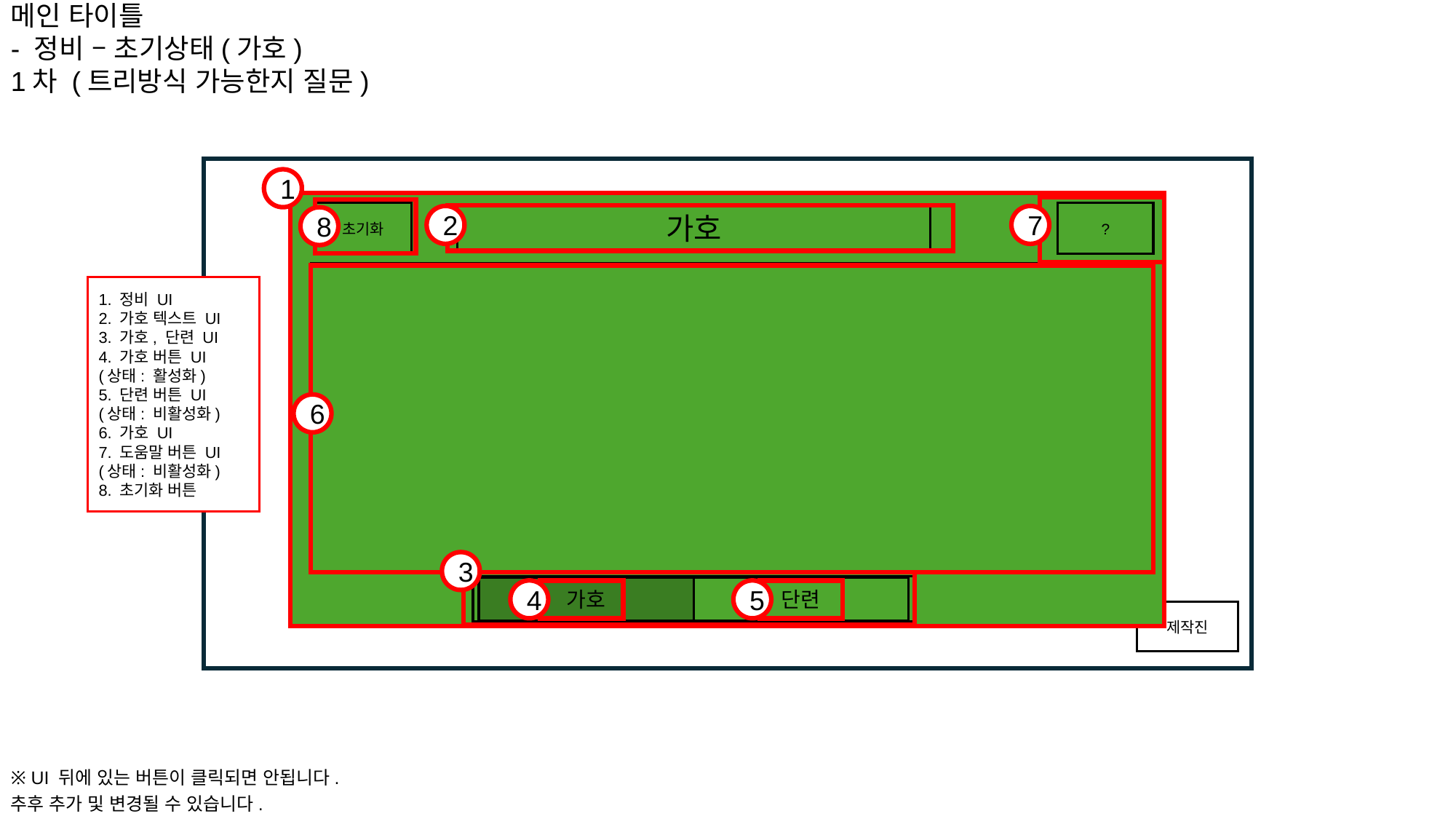

메인 타이틀
- 정비 – 초기상태(가호)
1차 (트리방식 가능한지 질문)
ㅁ
1

초기화
?

가호
2
7
8
게임 이름

1. 정비 UI
2. 가호 텍스트 UI
3. 가호, 단련 UI
4. 가호 버튼 UI
(상태: 활성화)
5. 단련 버튼 UI
(상태: 비활성화)
6. 가호 UI
7. 도움말 버튼 UI
(상태: 비활성화)
8. 초기화 버튼

게임 시작
6
정비
조작 방법
3
게임 설정

가호
가호
단련
4
5

제작진
※ UI 뒤에 있는 버튼이 클릭되면 안됩니다.
추후 추가 및 변경될 수 있습니다.